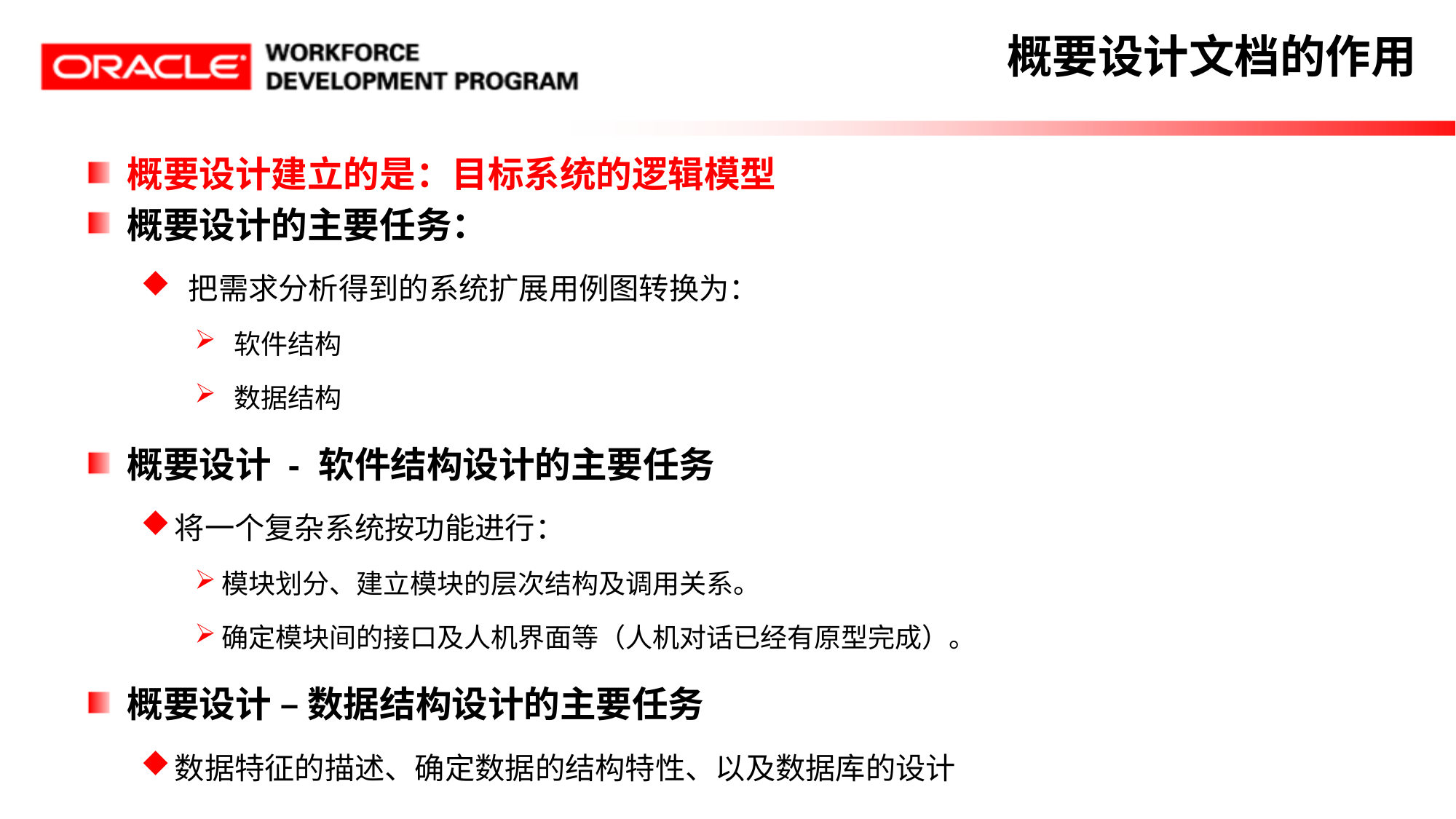

# 概要设计文档的作用
概要设计建立的是：目标系统的逻辑模型
概要设计的主要任务：
 把需求分析得到的系统扩展用例图转换为：
 软件结构
 数据结构
概要设计 - 软件结构设计的主要任务
将一个复杂系统按功能进行：
模块划分、建立模块的层次结构及调用关系。
确定模块间的接口及人机界面等（人机对话已经有原型完成）。
概要设计 – 数据结构设计的主要任务
数据特征的描述、确定数据的结构特性、以及数据库的设计